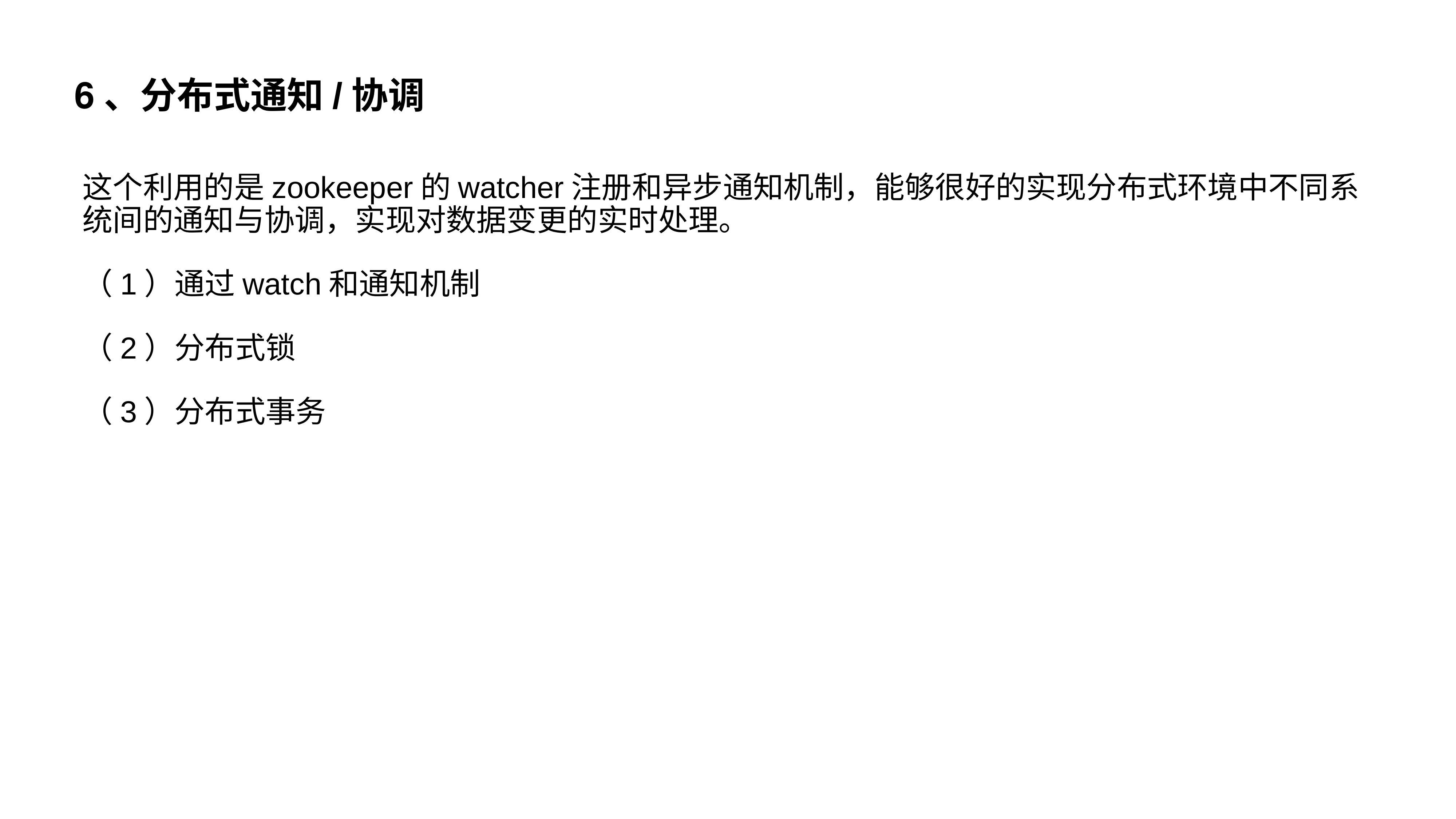

6、分布式通知/协调
这个利用的是zookeeper的watcher注册和异步通知机制，能够很好的实现分布式环境中不同系统间的通知与协调，实现对数据变更的实时处理。
（1）通过watch和通知机制
（2）分布式锁
（3）分布式事务